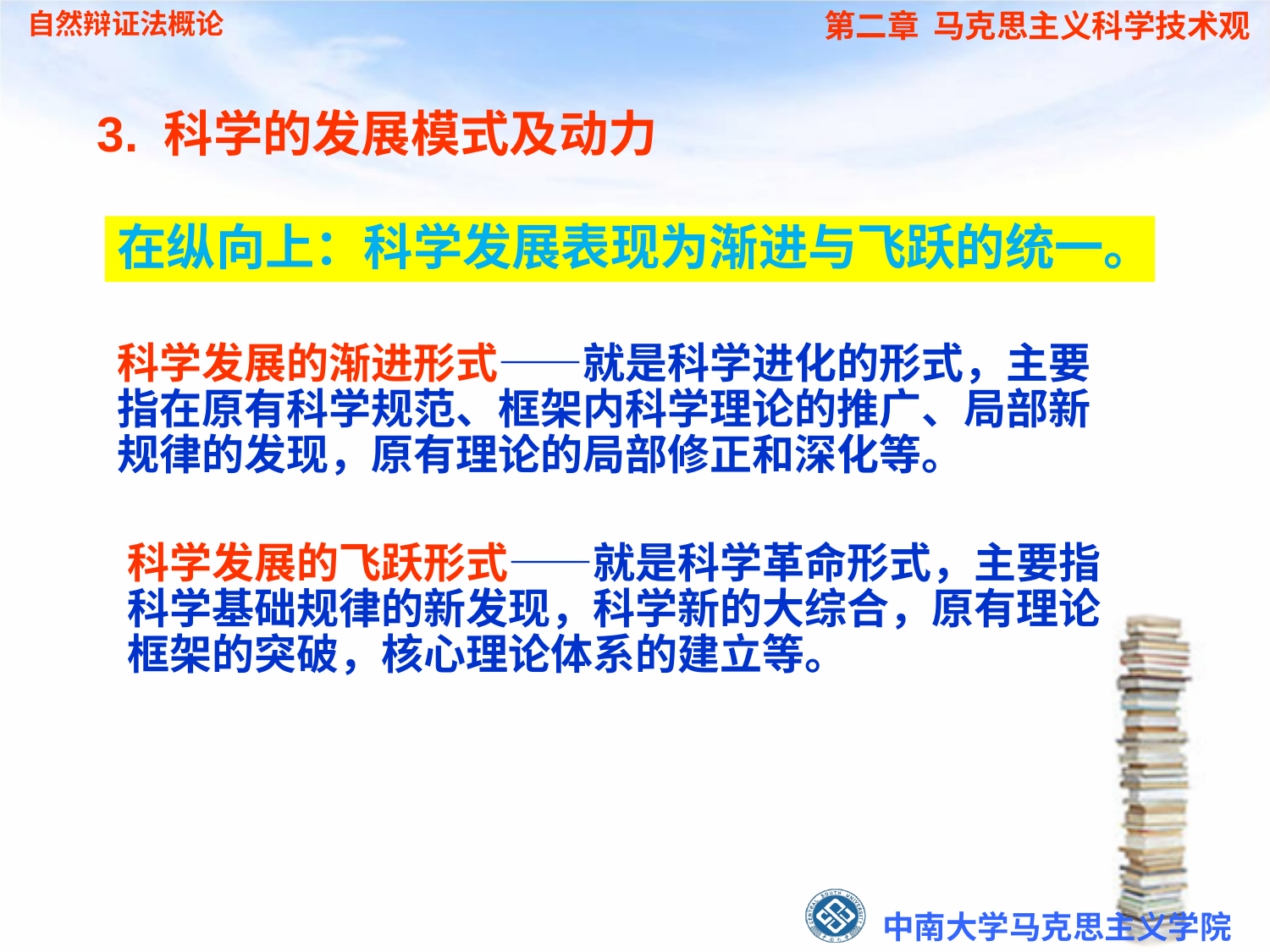

3. 科学的发展模式及动力
在纵向上：科学发展表现为渐进与飞跃的统一。
科学发展的渐进形式——就是科学进化的形式，主要指在原有科学规范、框架内科学理论的推广、局部新规律的发现，原有理论的局部修正和深化等。
科学发展的飞跃形式——就是科学革命形式，主要指科学基础规律的新发现，科学新的大综合，原有理论框架的突破，核心理论体系的建立等。